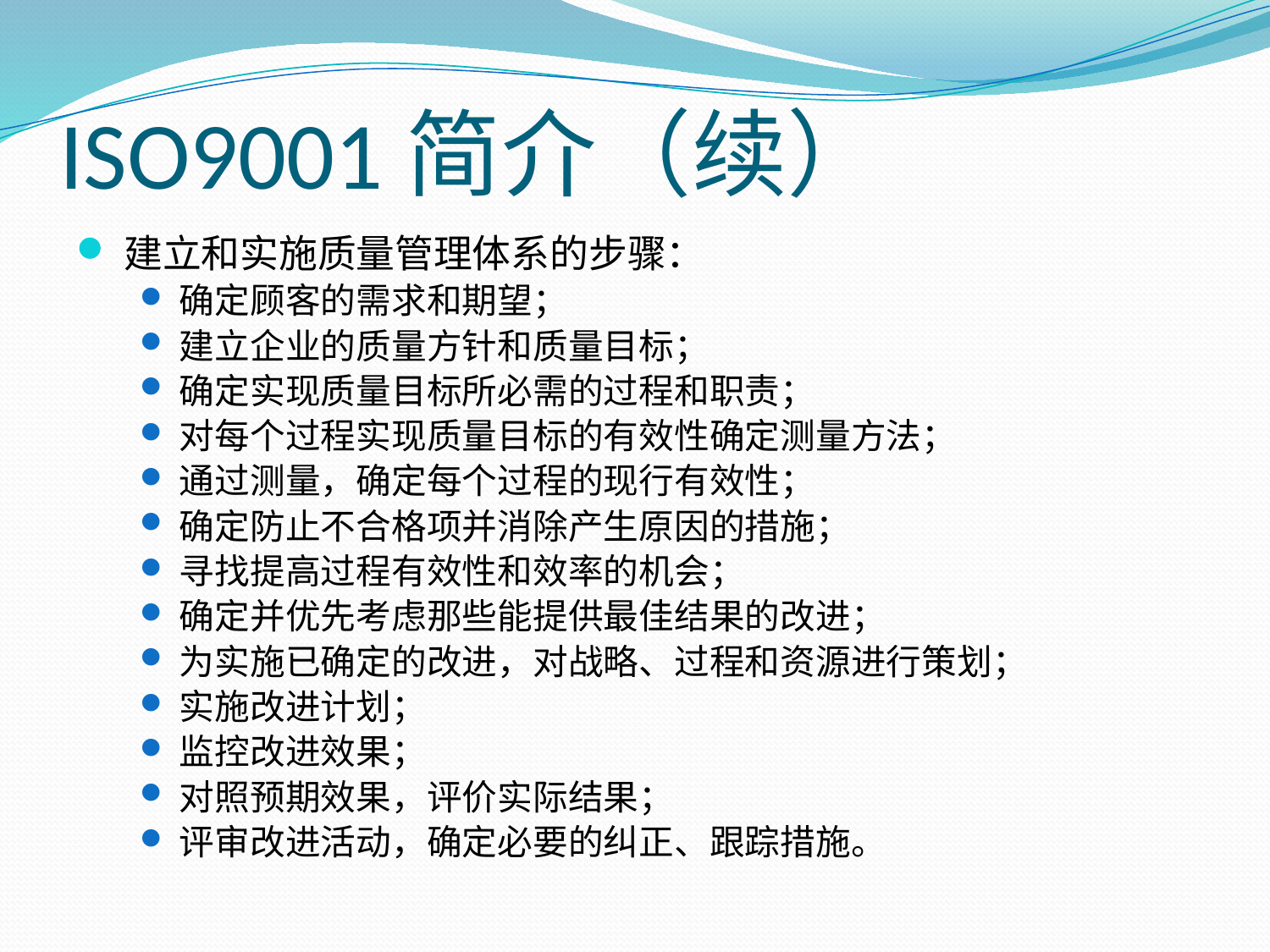

ISO9001简介（续）
建立和实施质量管理体系的步骤：
确定顾客的需求和期望；
建立企业的质量方针和质量目标；
确定实现质量目标所必需的过程和职责；
对每个过程实现质量目标的有效性确定测量方法；
通过测量，确定每个过程的现行有效性；
确定防止不合格项并消除产生原因的措施；
寻找提高过程有效性和效率的机会；
确定并优先考虑那些能提供最佳结果的改进；
为实施已确定的改进，对战略、过程和资源进行策划；
实施改进计划；
监控改进效果；
对照预期效果，评价实际结果；
评审改进活动，确定必要的纠正、跟踪措施。